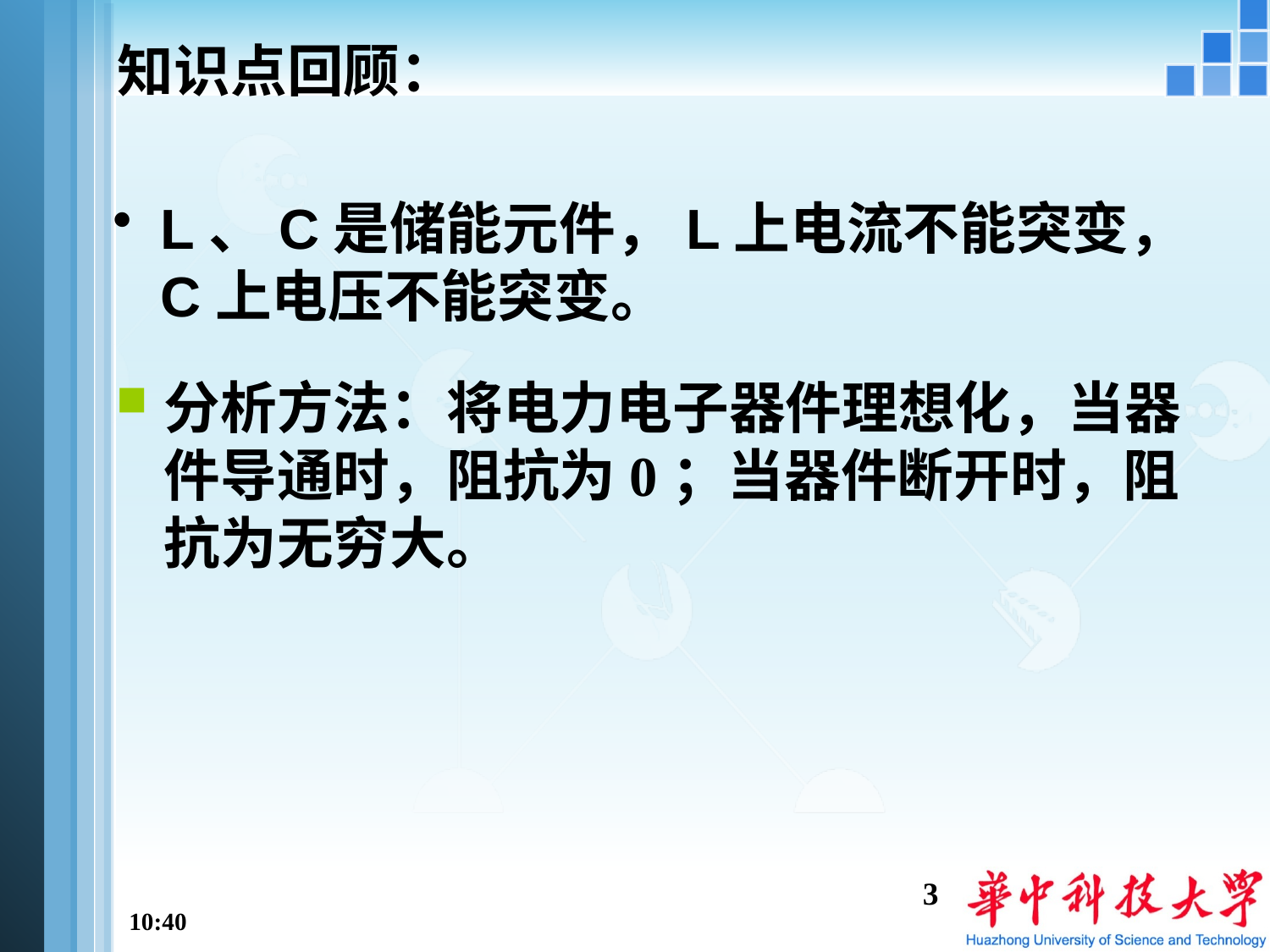

# 知识点回顾：
L、C是储能元件，L上电流不能突变，C上电压不能突变。

分析方法：将电力电子器件理想化，当器件导通时，阻抗为0；当器件断开时，阻抗为无穷大。
3
10:40